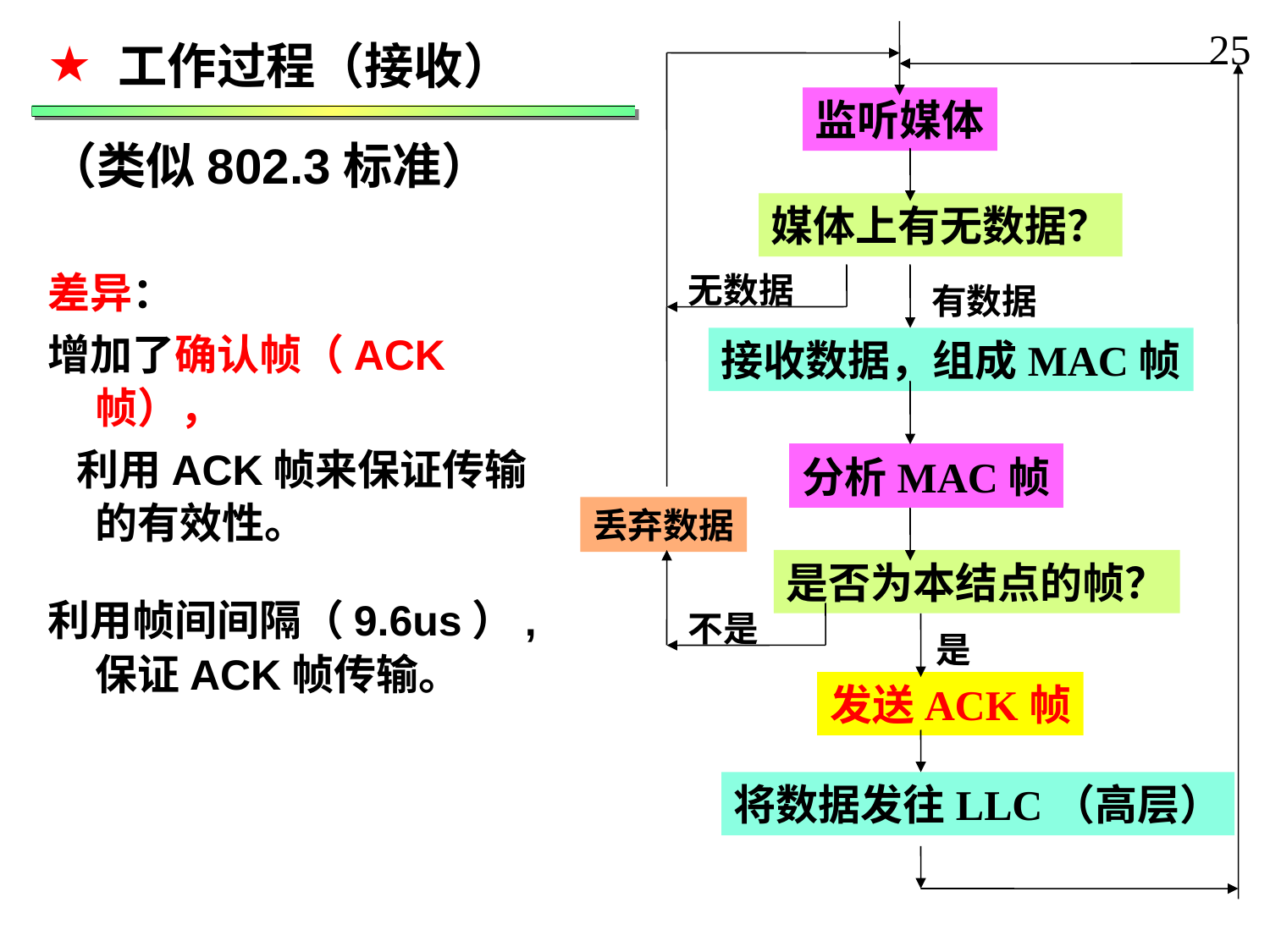

25

监听媒体

媒体上有无数据？
无数据

有数据

接收数据，组成MAC帧

分析MAC帧
丢弃数据

是否为本结点的帧？
不是

是

发送ACK帧

将数据发往LLC（高层）

 工作过程（接收）

（类似802.3标准）

差异：
增加了确认帧（ACK帧），
  利用ACK帧来保证传输的有效性。

利用帧间间隔（9.6us）,保证ACK帧传输。